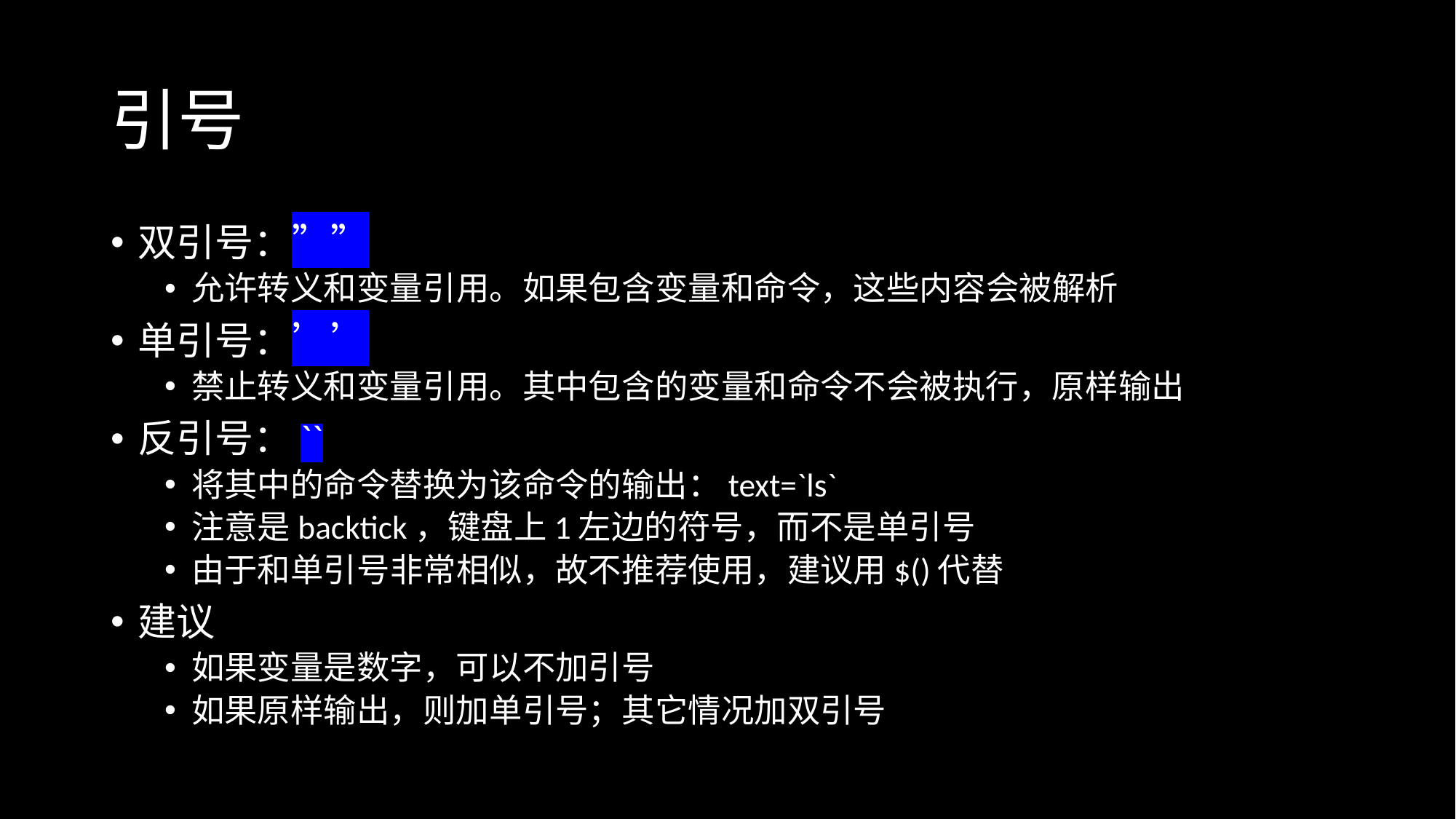

# 引号
双引号：””
允许转义和变量引用。如果包含变量和命令，这些内容会被解析
单引号：’’
禁止转义和变量引用。其中包含的变量和命令不会被执行，原样输出
反引号：``
将其中的命令替换为该命令的输出：text=`ls`
注意是backtick，键盘上1左边的符号，而不是单引号
由于和单引号非常相似，故不推荐使用，建议用$()代替
建议
如果变量是数字，可以不加引号
如果原样输出，则加单引号；其它情况加双引号